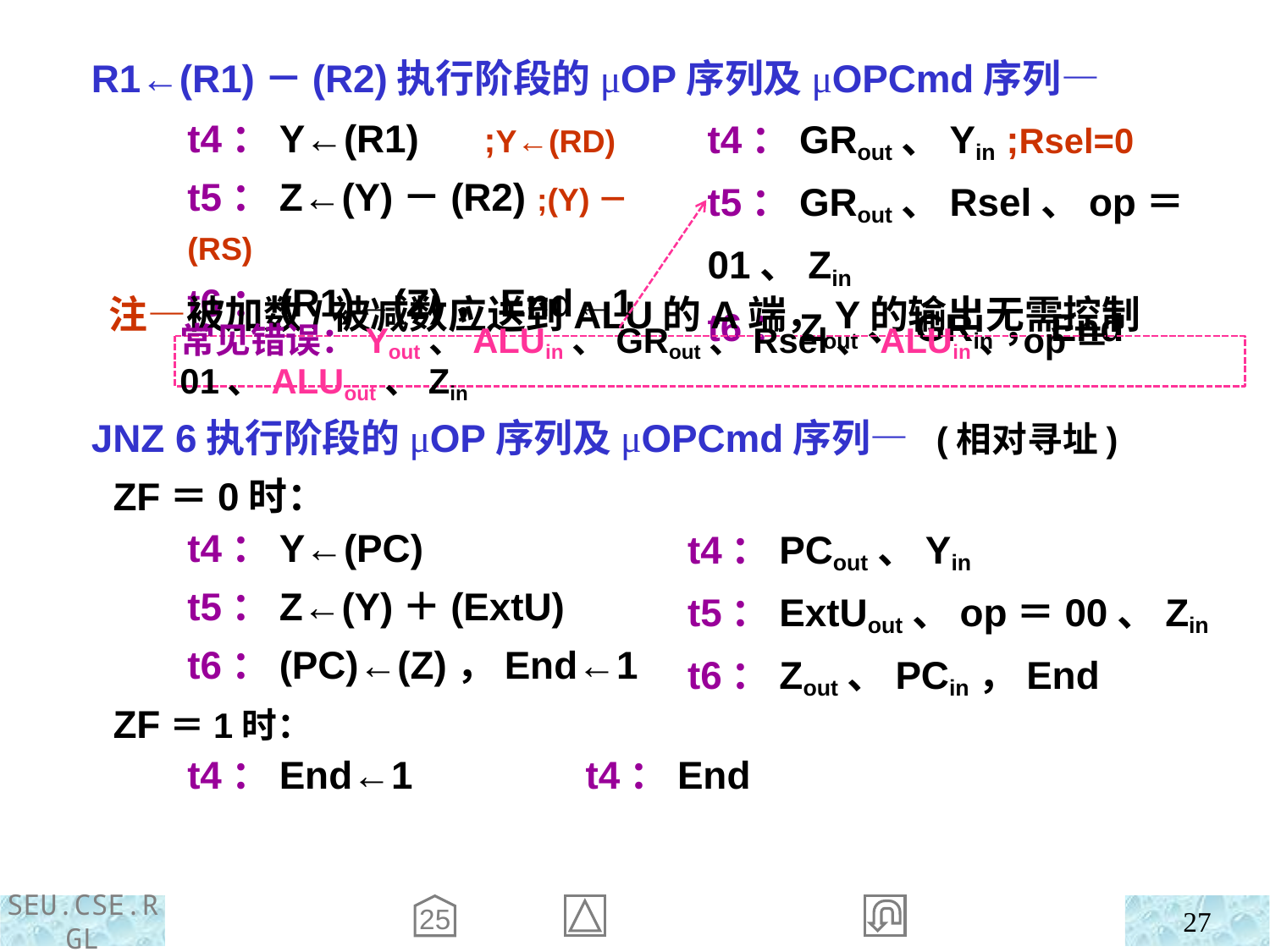

R1←(R1)－(R2)执行阶段的μOP序列及μOPCmd序列—
t4：Y←(R1)      ;Y←(RD)
t5：Z←(Y)－(R2) ;(Y)－(RS)
t6：(R1)←(Z)，End←1
t4：GRout、Yin ;Rsel=0
t5：GRout、Rsel、op＝01、Zin
t6：Zout、GRin，End
       注—被加数/被减数应送到ALU的A端，Y的输出无需控制
常见错误：Yout、ALUin、GRout、Rsel、ALUin、op＝01、ALUout、Zin
     JNZ 6执行阶段的μOP序列及μOPCmd序列—  (相对寻址)
       ZF＝0时：

       ZF＝1时：
t4：Y←(PC)
t5：Z←(Y)＋(ExtU)
t6：(PC)←(Z)，End←1
t4：PCout、Yin
t5：ExtUout、op＝00、Zin
t6：Zout、PCin，End
t4：End←1                t4：End

25
27